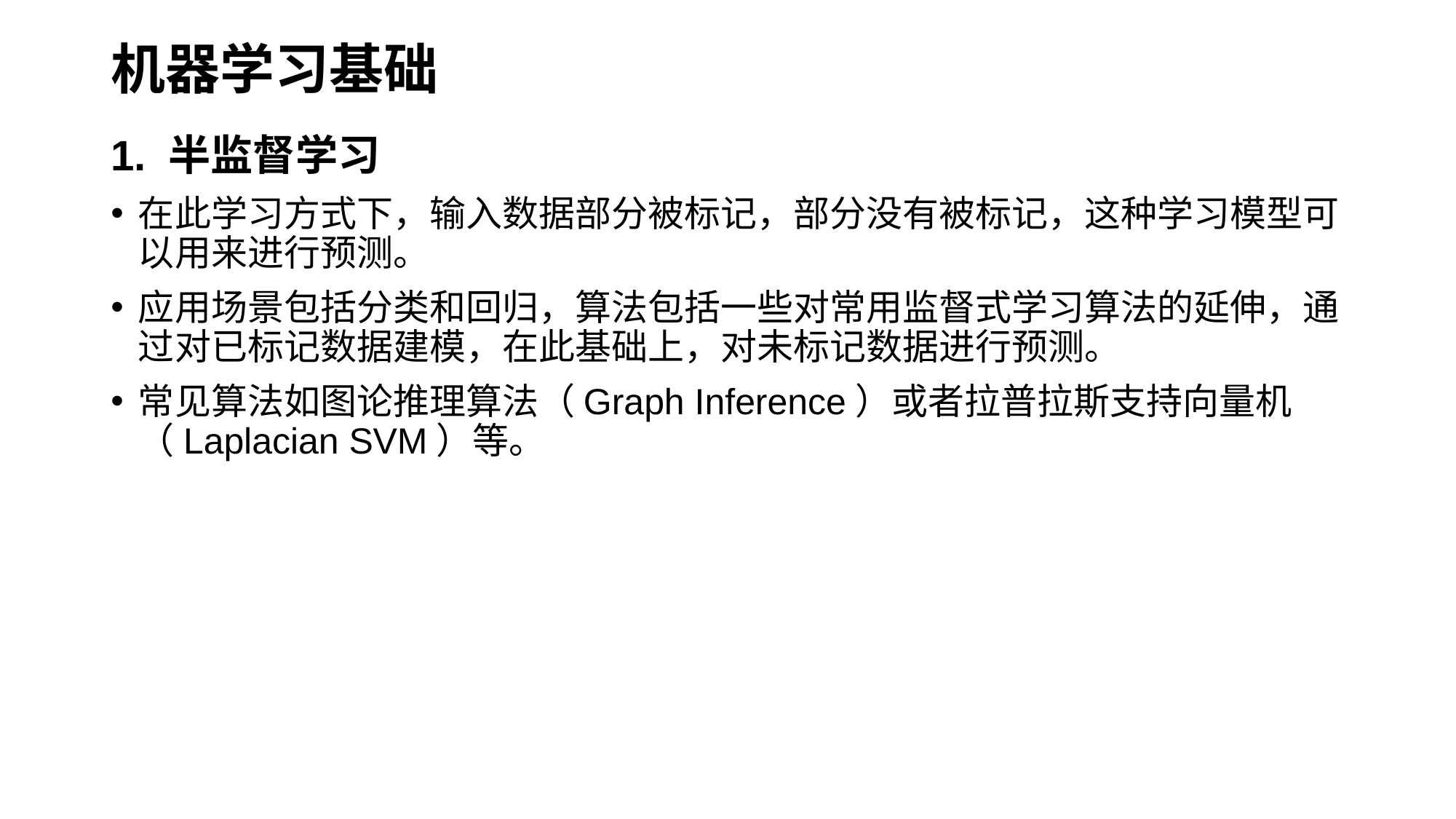

# 机器学习基础
1. 半监督学习
在此学习方式下，输入数据部分被标记，部分没有被标记，这种学习模型可以用来进行预测。
应用场景包括分类和回归，算法包括一些对常用监督式学习算法的延伸，通过对已标记数据建模，在此基础上，对未标记数据进行预测。
常见算法如图论推理算法（Graph Inference）或者拉普拉斯支持向量机（Laplacian SVM）等。